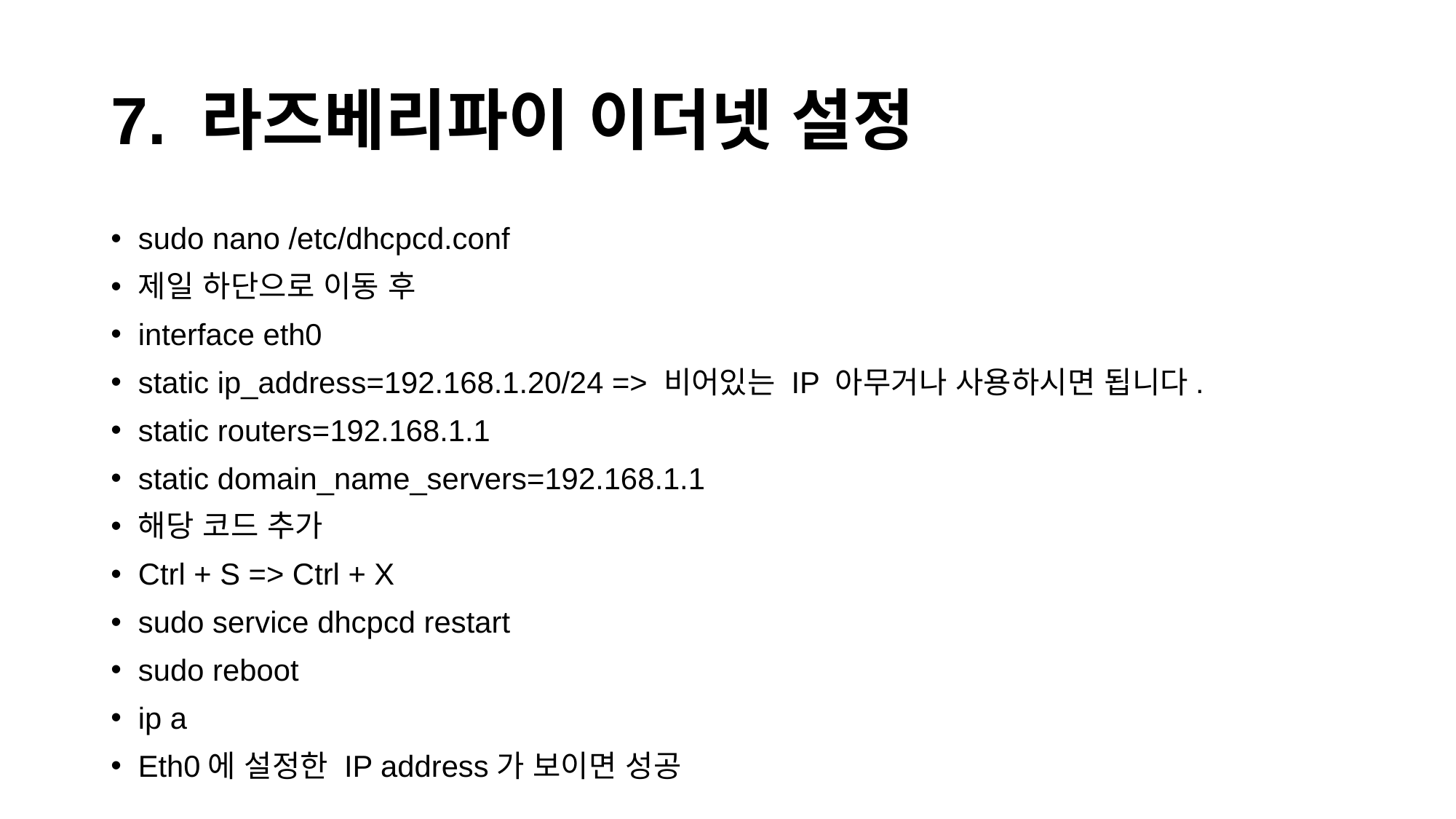

# 7. 라즈베리파이 이더넷 설정
sudo nano /etc/dhcpcd.conf
제일 하단으로 이동 후
interface eth0
static ip_address=192.168.1.20/24 => 비어있는 IP 아무거나 사용하시면 됩니다.
static routers=192.168.1.1
static domain_name_servers=192.168.1.1
해당 코드 추가
Ctrl + S => Ctrl + X
sudo service dhcpcd restart
sudo reboot
ip a
Eth0에 설정한 IP address가 보이면 성공